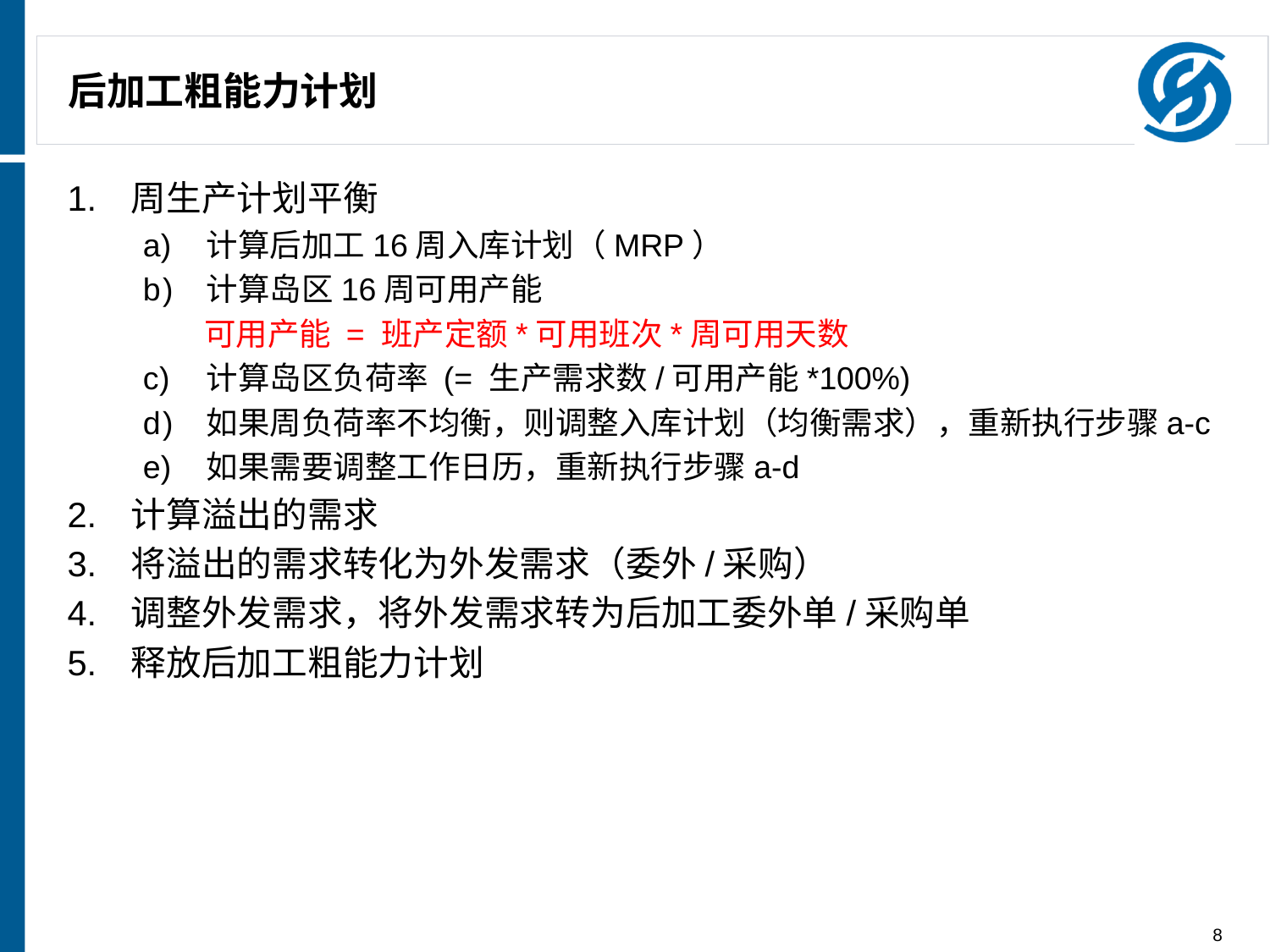

# 后加工粗能力计划
周生产计划平衡
计算后加工16周入库计划（MRP）
计算岛区16周可用产能
可用产能 = 班产定额*可用班次*周可用天数
计算岛区负荷率 (= 生产需求数/可用产能*100%)
如果周负荷率不均衡，则调整入库计划（均衡需求），重新执行步骤a-c
如果需要调整工作日历，重新执行步骤a-d
计算溢出的需求
将溢出的需求转化为外发需求（委外/采购）
调整外发需求，将外发需求转为后加工委外单/采购单
释放后加工粗能力计划
8